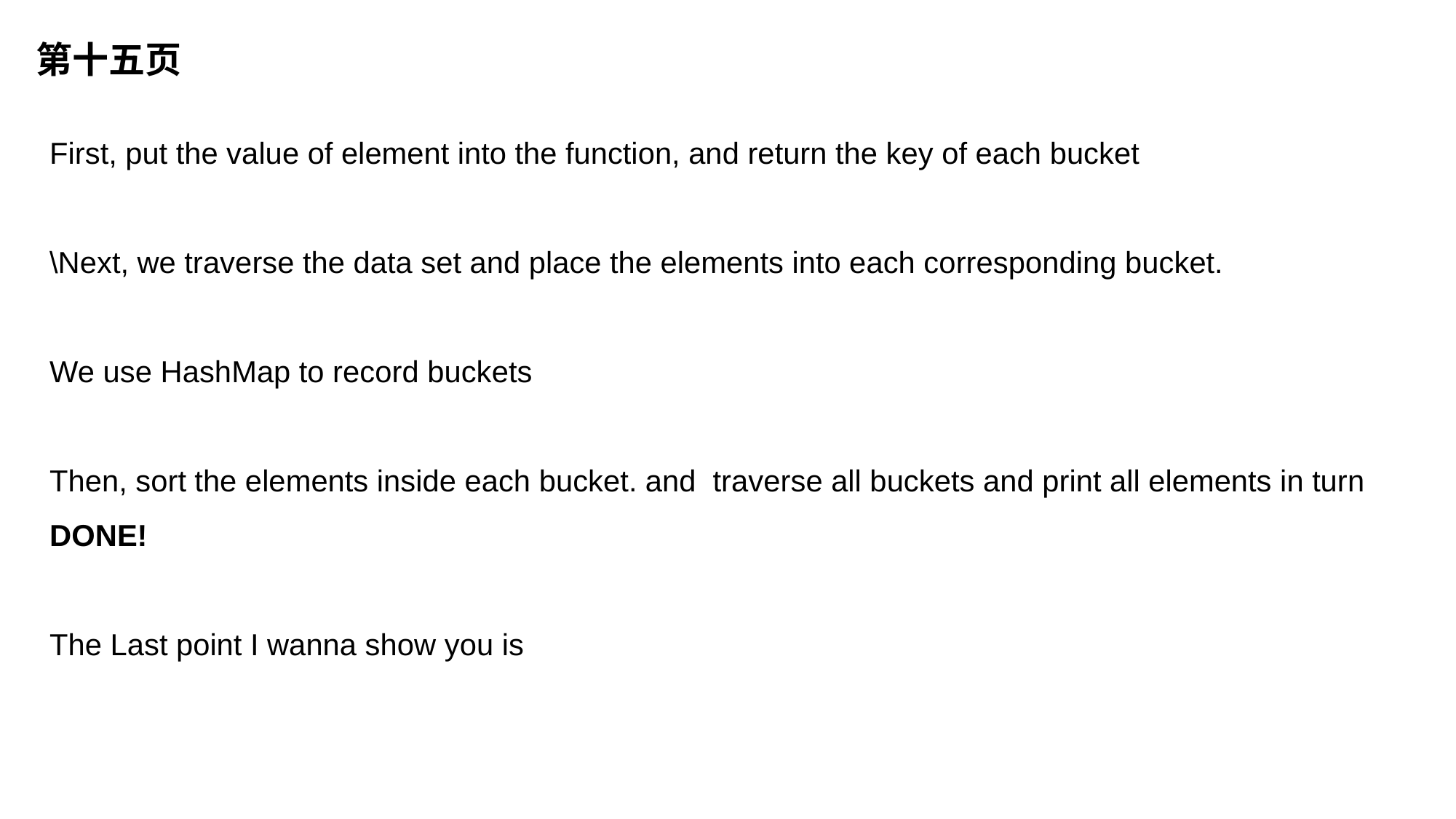

第十五页
First, put the value of element into the function, and return the key of each bucket

\Next, we traverse the data set and place the elements into each corresponding bucket.

We use HashMap to record buckets

Then, sort the elements inside each bucket. and  traverse all buckets and print all elements in turn
DONE!

The Last point I wanna show you is